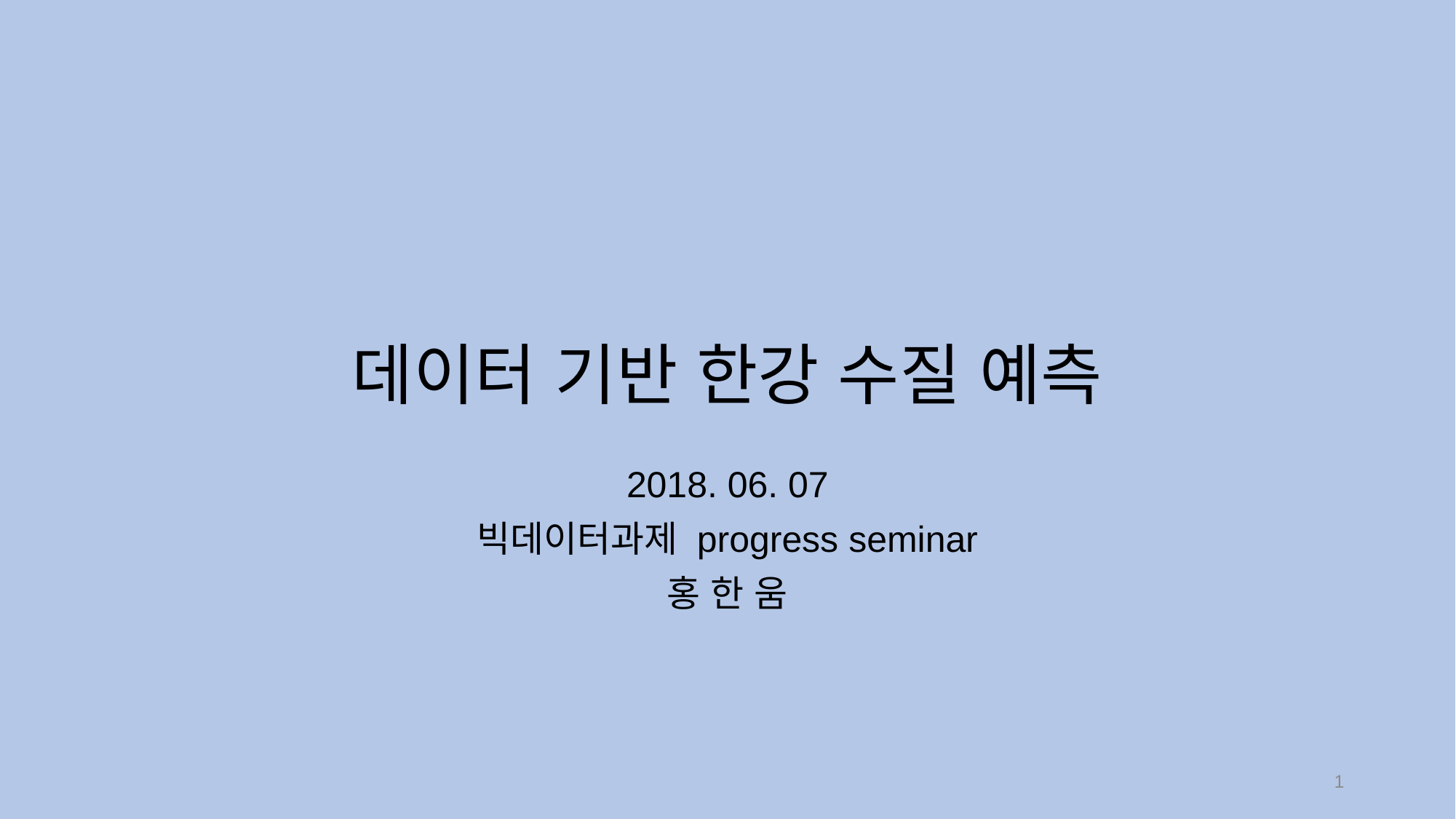

# 데이터 기반 한강 수질 예측
2018. 06. 07
빅데이터과제 progress seminar
홍 한 움
1